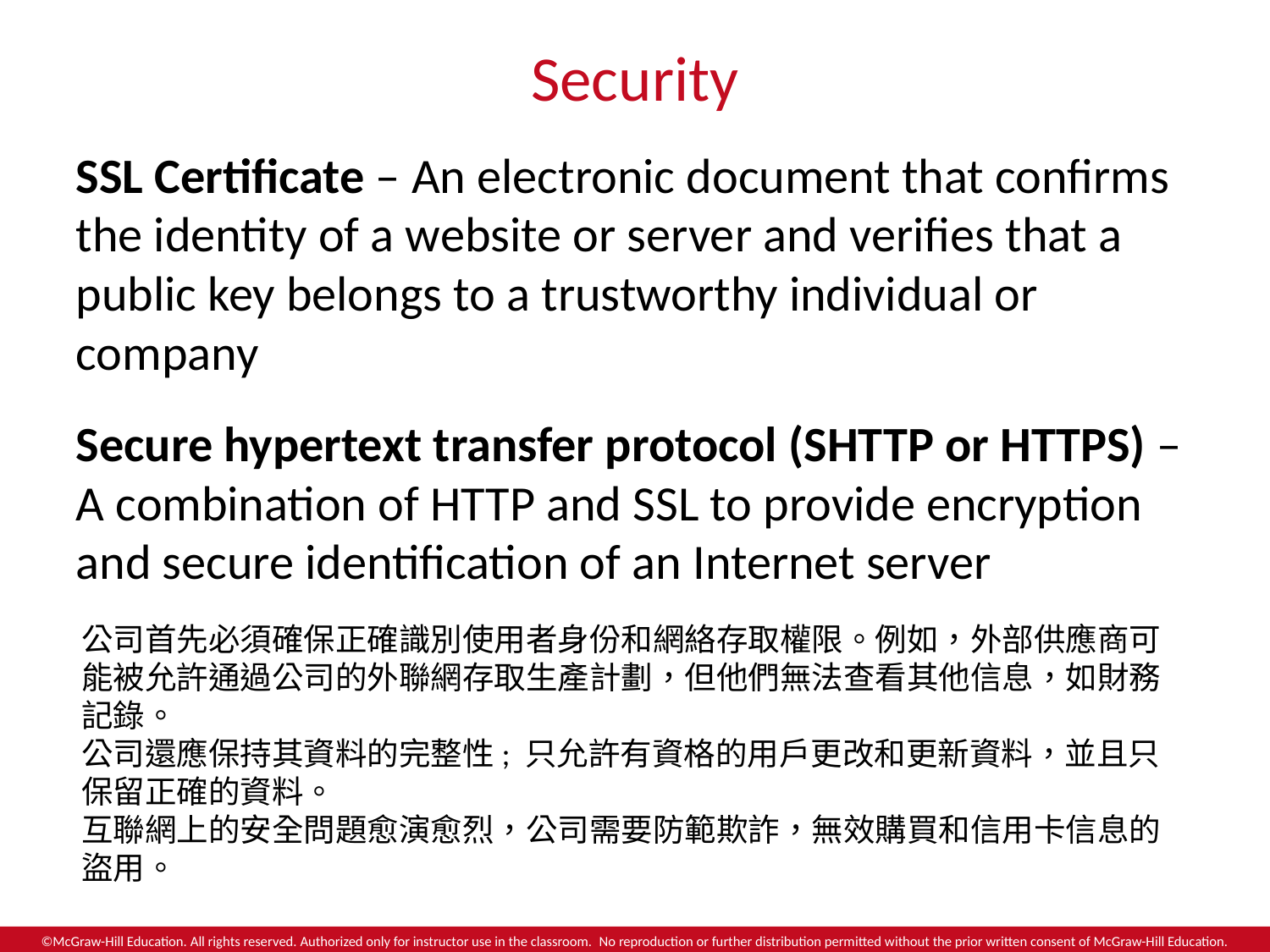

# Security
SSL Certificate – An electronic document that confirms the identity of a website or server and verifies that a public key belongs to a trustworthy individual or company
Secure hypertext transfer protocol (SHTTP or HTTPS) –A combination of HTTP and SSL to provide encryption and secure identification of an Internet server
公司首先必須確保正確識別使用者身份和網絡存取權限。例如，外部供應商可能被允許通過公司的外聯網存取生產計劃，但他們無法查看其他信息，如財務記錄。
公司還應保持其資料的完整性; 只允許有資格的用戶更改和更新資料，並且只保留正確的資料。
互聯網上的安全問題愈演愈烈，公司需要防範欺詐，無效購買和信用卡信息的盜用。